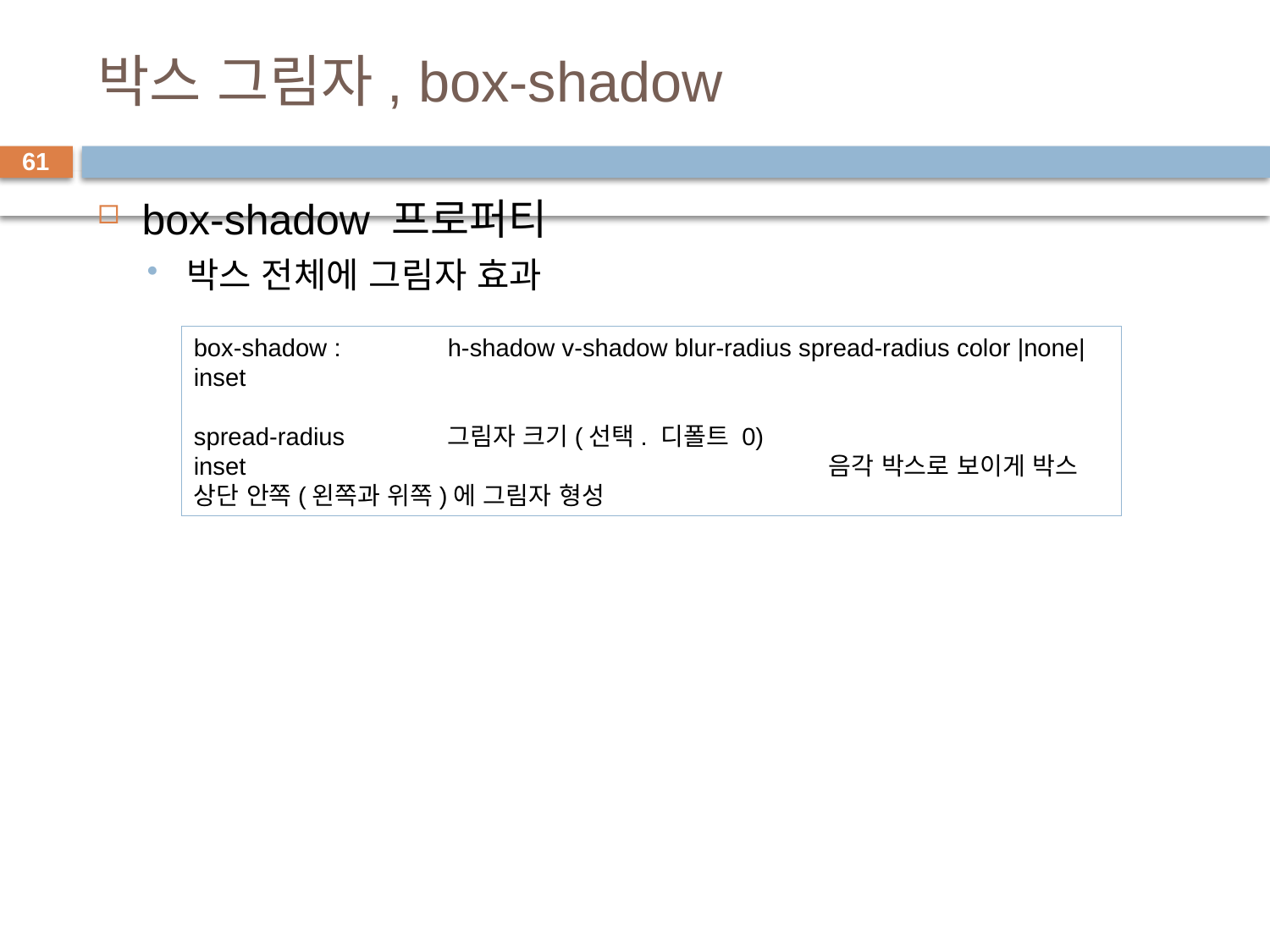

# 박스 그림자, box-shadow
61
box-shadow 프로퍼티
박스 전체에 그림자 효과

box-shadow : 	h-shadow v-shadow blur-radius spread-radius color |none|inset

spread-radius	그림자 크기(선택. 디폴트 0)
inset					음각 박스로 보이게 박스 상단 안쪽(왼쪽과 위쪽)에 그림자 형성